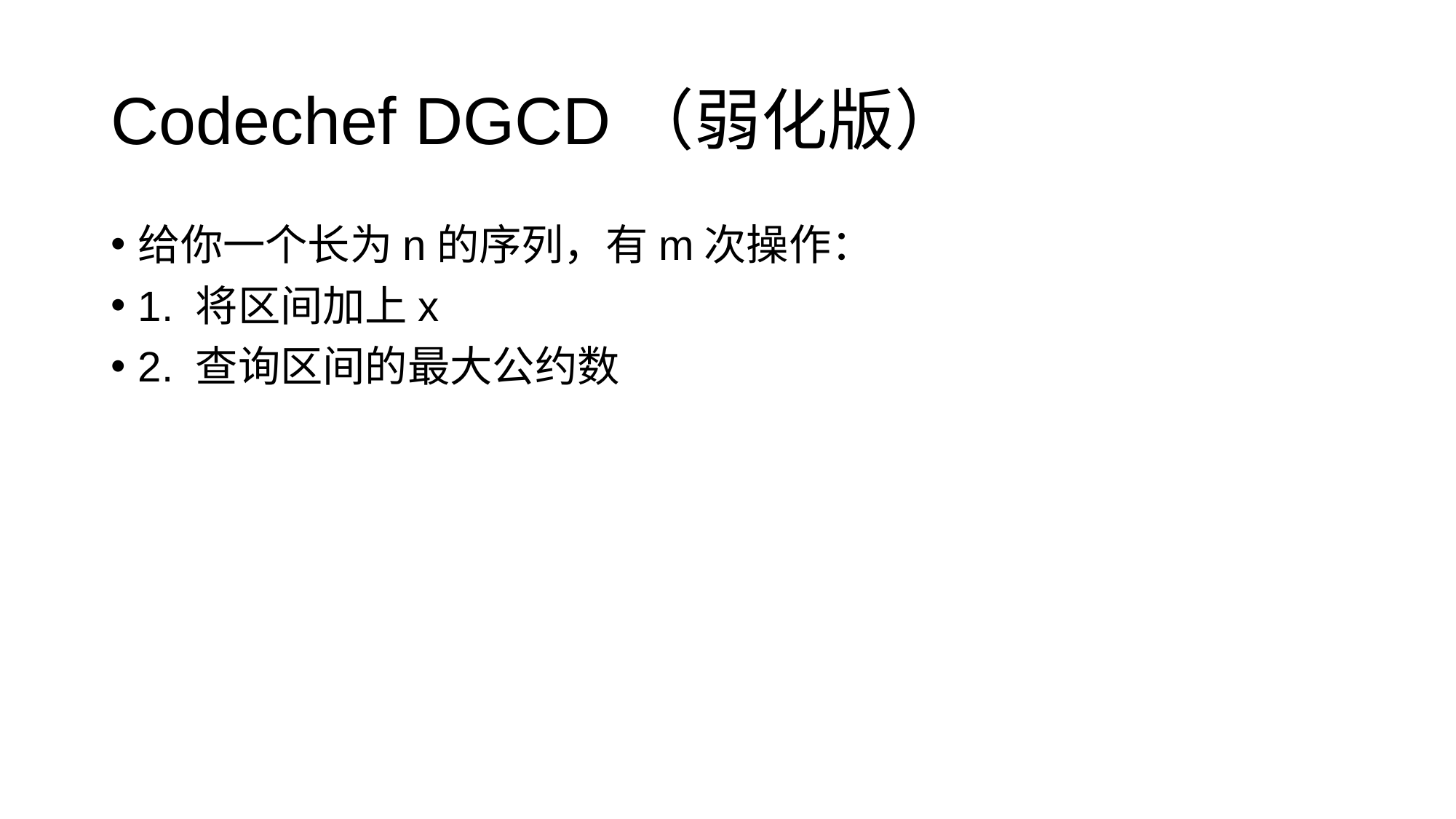

# Codechef DGCD（弱化版）
给你一个长为n的序列，有m次操作：
1. 将区间加上x
2. 查询区间的最大公约数